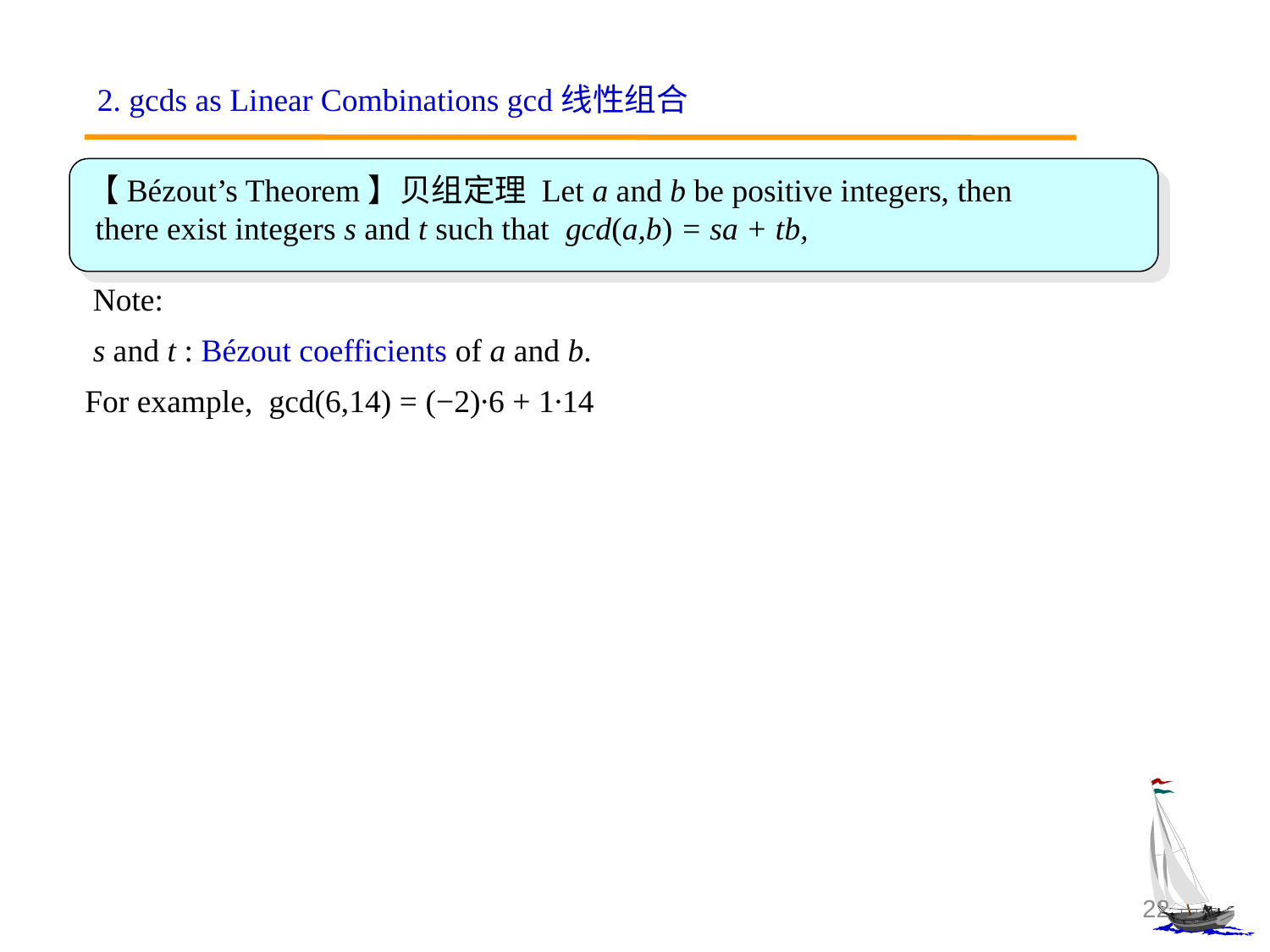

2. gcds as Linear Combinations gcd线性组合

【Bézout’s Theorem】贝组定理 Let a and b be positive integers, then
 there exist integers s and t such that  gcd(a,b) = sa + tb,
 Note:
 s and t : Bézout coefficients of a and b.
For example,  gcd(6,14) = (−2)∙6 + 1∙14

22